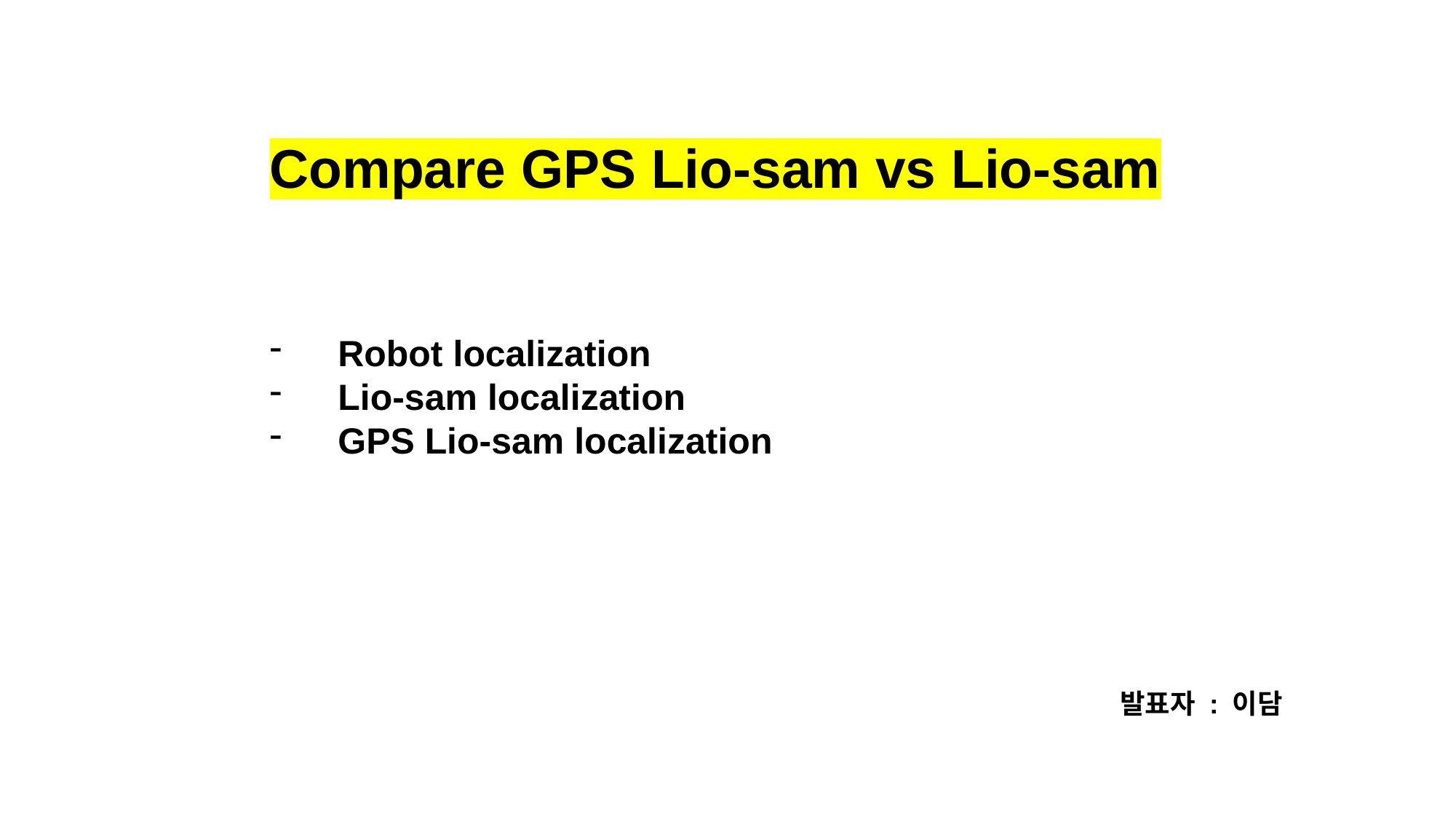

Compare GPS Lio-sam vs Lio-sam

Robot localization
Lio-sam localization
GPS Lio-sam localization
발표자 : 이담